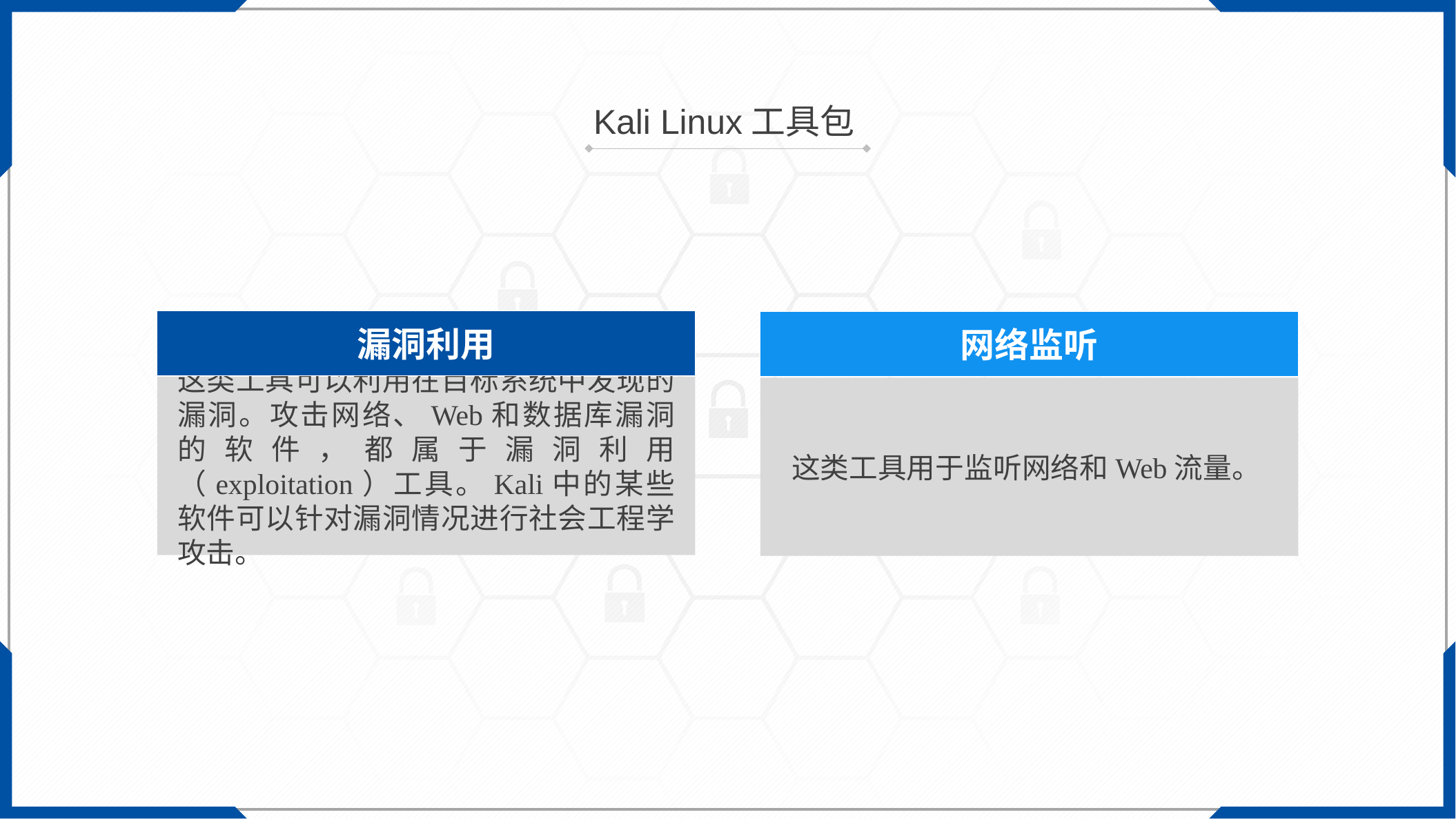

Kali Linux工具包
漏洞利用
这类工具可以利用在目标系统中发现的漏洞。攻击网络、Web和数据库漏洞的软件，都属于漏洞利用（exploitation）工具。Kali中的某些软件可以针对漏洞情况进行社会工程学攻击。
网络监听
这类工具用于监听网络和Web流量。